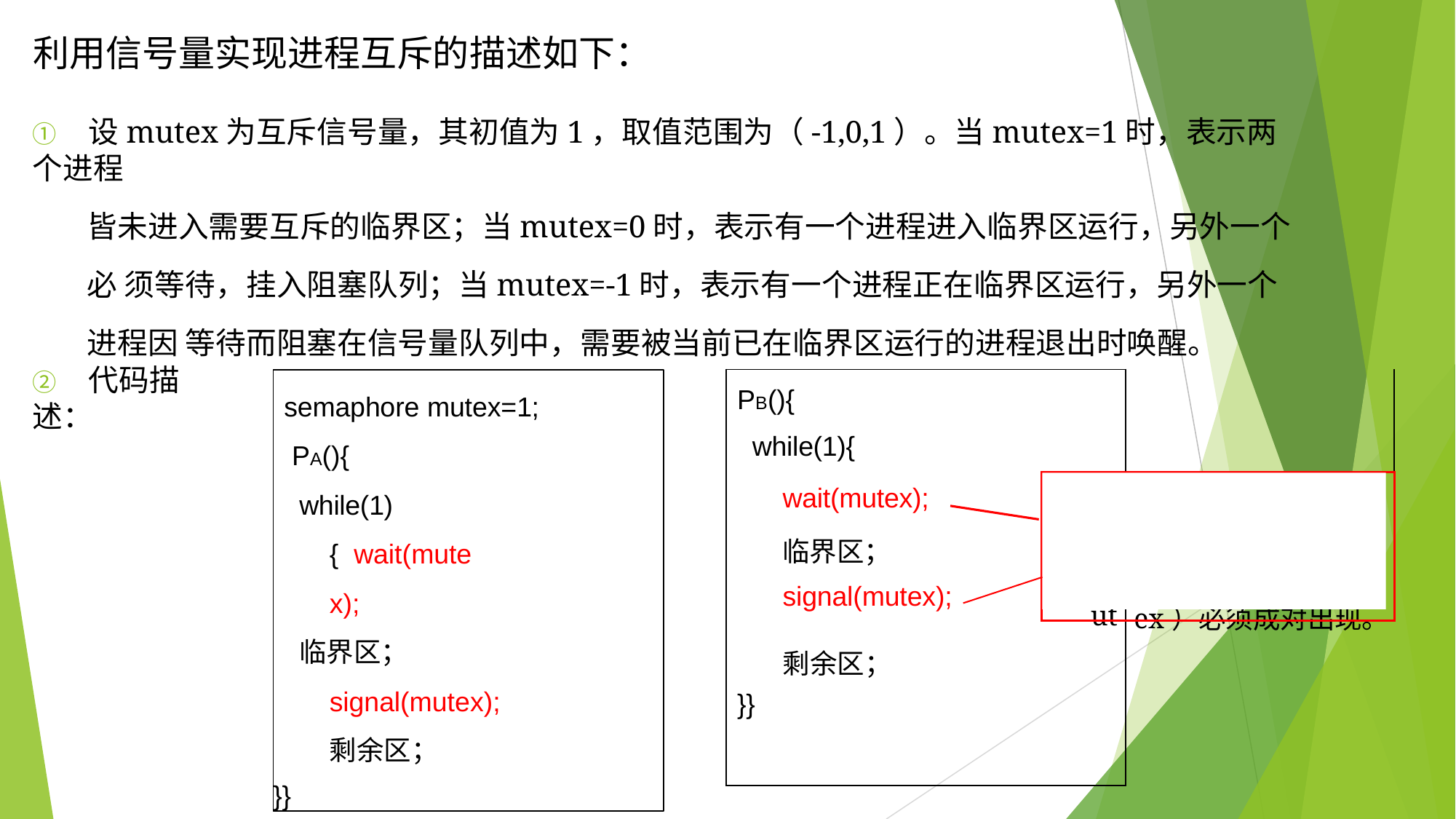

# 利用信号量实现进程互斥的描述如下：
①	设mutex为互斥信号量，其初值为1，取值范围为（-1,0,1）。当mutex=1时，表示两个进程
皆未进入需要互斥的临界区；当mutex=0时，表示有一个进程进入临界区运行，另外一个必 须等待，挂入阻塞队列；当mutex=-1时，表示有一个进程正在临界区运行，另外一个进程因 等待而阻塞在信号量队列中，需要被当前已在临界区运行的进程退出时唤醒。
②	代码描述：
| PB(){ while(1){ |  |  |  |
| --- | --- | --- | --- |
| wait(mutex); 临界区； signal(mutex); |  | wait （mut | （mutex）和signal ex）必须成对出现。 |
| }} | 剩余区； |  |  |
semaphore mutex=1;  PA(){
while(1){  wait(mutex);
临界区；  signal(mutex); 剩余区；
}}